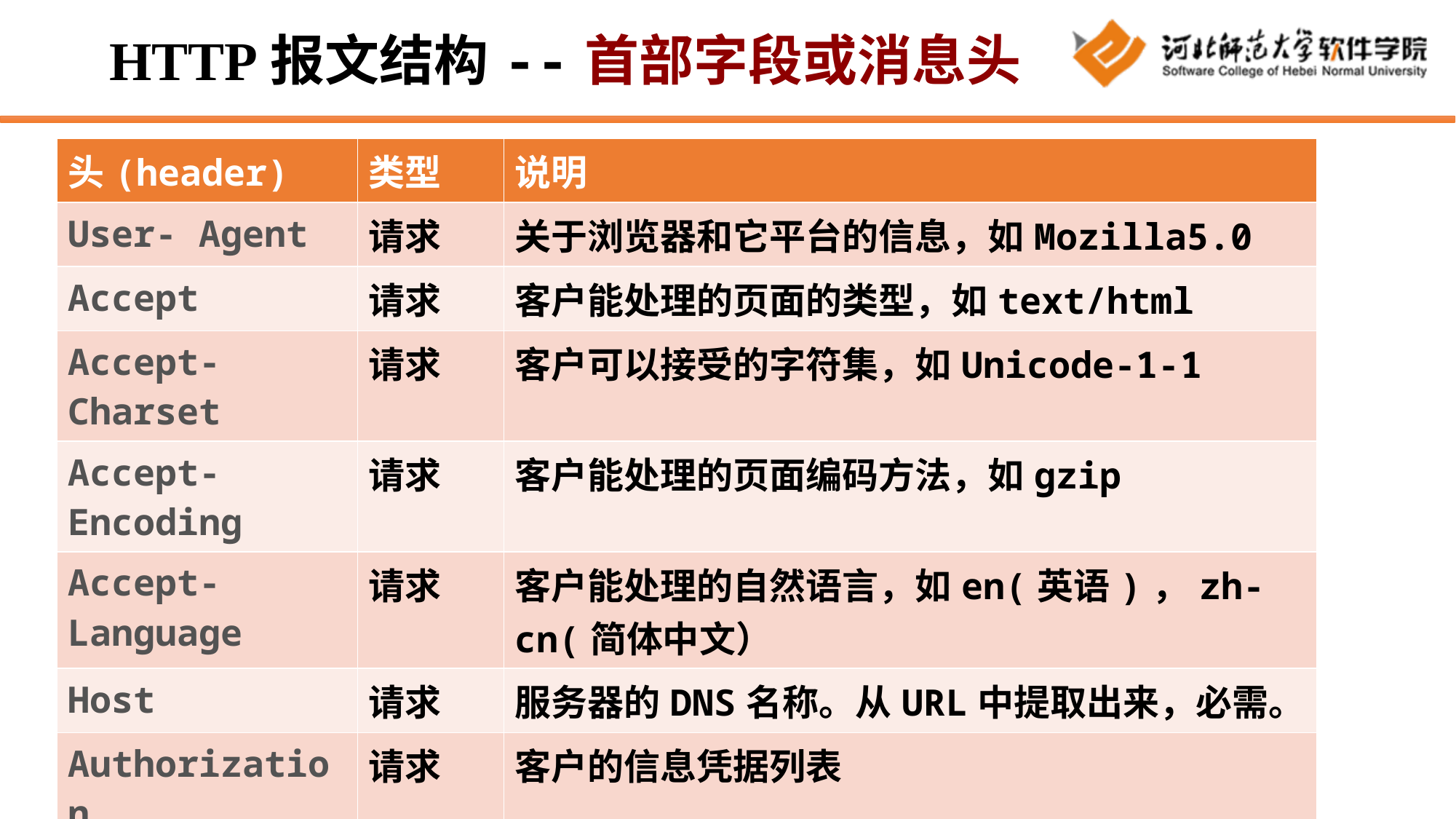

# HTTP报文结构--首部字段或消息头
| 头(header) | 类型 | 说明 |
| --- | --- | --- |
| User- Agent | 请求 | 关于浏览器和它平台的信息，如Mozilla5.0 |
| Accept | 请求 | 客户能处理的页面的类型，如text/html |
| Accept-Charset | 请求 | 客户可以接受的字符集，如Unicode-1-1 |
| Accept-Encoding | 请求 | 客户能处理的页面编码方法，如gzip |
| Accept-Language | 请求 | 客户能处理的自然语言，如en(英语)，zh-cn(简体中文） |
| Host | 请求 | 服务器的DNS名称。从URL中提取出来，必需。 |
| Authorization | 请求 | 客户的信息凭据列表 |
| Cookie | 请求 | 将以前设置的Cookie送回服务器器，可用来作为会话信息 |